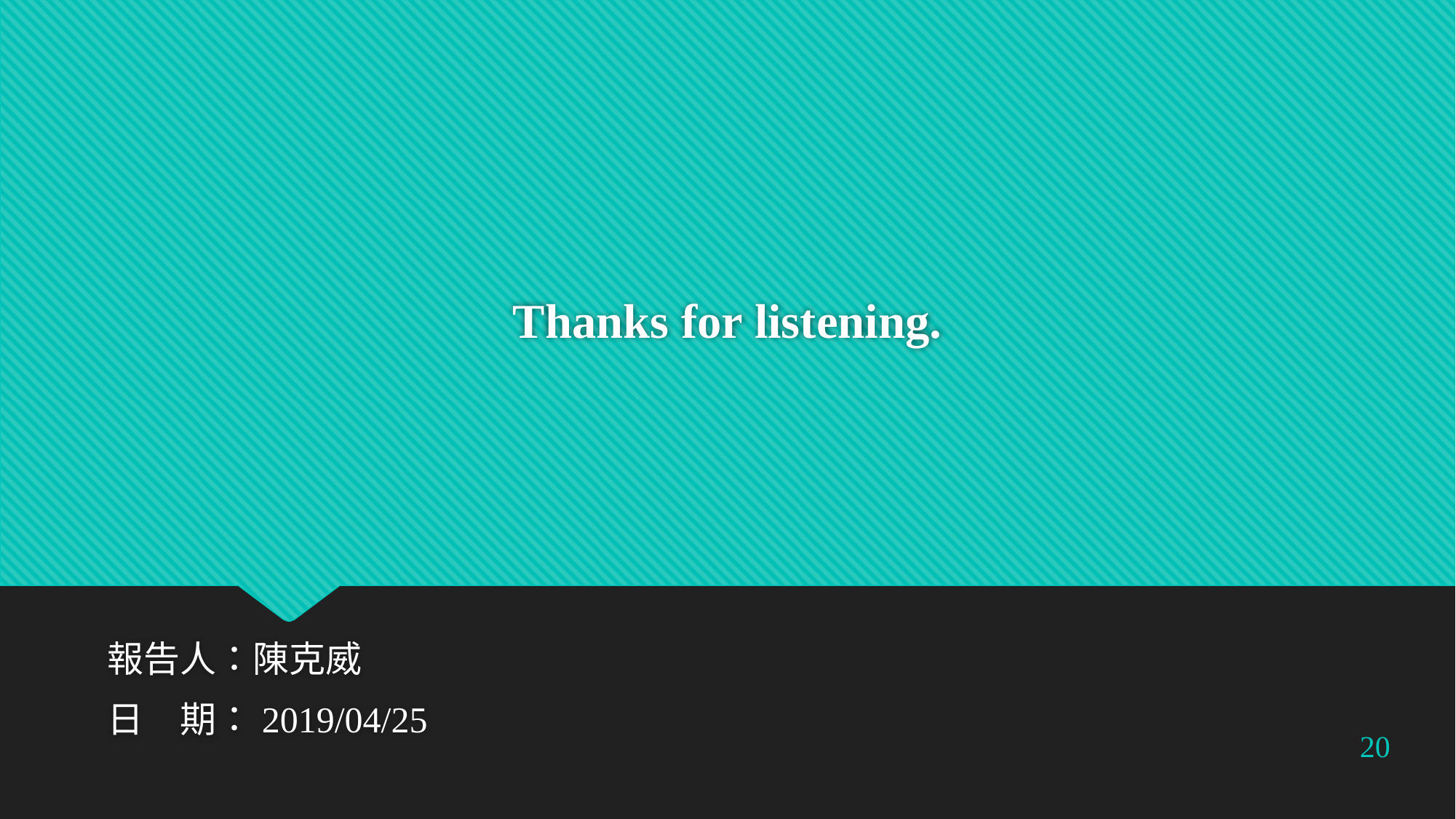

# Thanks for listening.
報告人：陳克威
日　期：2019/04/25

20